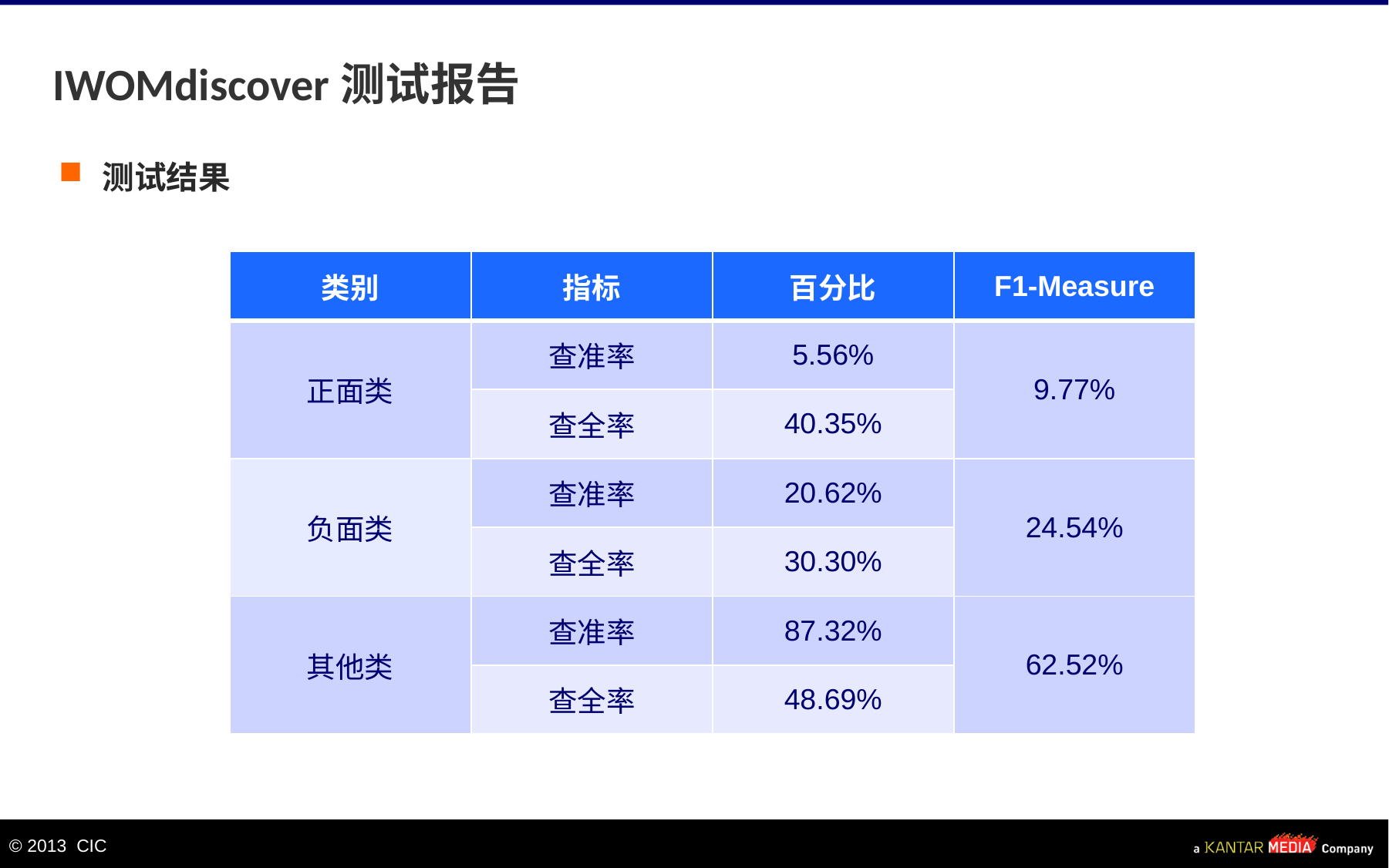

# IWOMdiscover测试报告
测试结果

| 类别 | 指标 | 百分比 | F1-Measure |
| --- | --- | --- | --- |
| 正面类 | 查准率 | 5.56% | 9.77% |
|  | 查全率 | 40.35% |  |
| 负面类 | 查准率 | 20.62% | 24.54% |
|  | 查全率 | 30.30% |  |
| 其他类 | 查准率 | 87.32% | 62.52% |
|  | 查全率 | 48.69% |  |